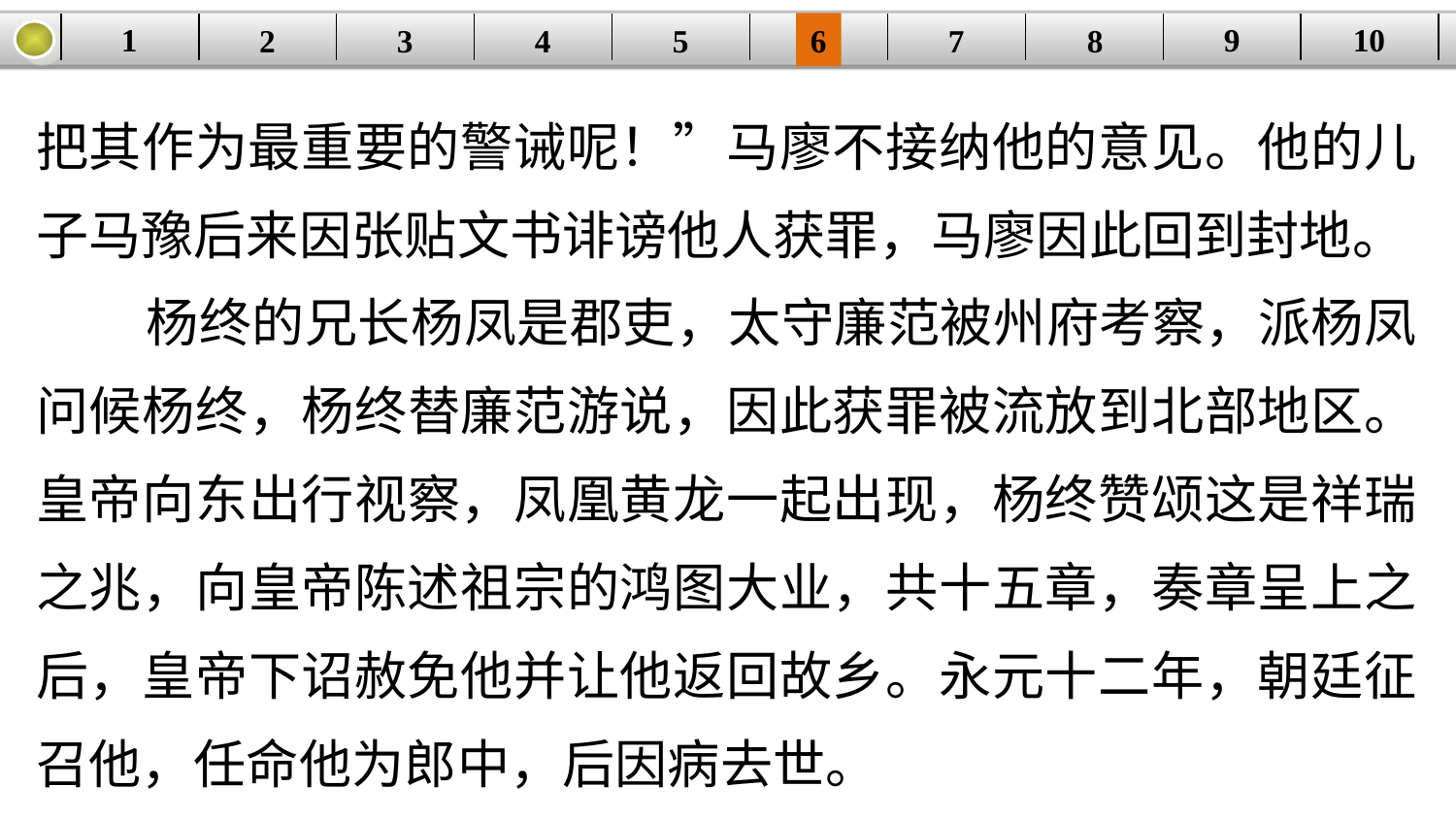

9
10
1
3
4
5
6
8
2
|  |  |  |  |  |  |  |  |  |  |
| --- | --- | --- | --- | --- | --- | --- | --- | --- | --- |
7

把其作为最重要的警诫呢！”马廖不接纳他的意见。他的儿子马豫后来因张贴文书诽谤他人获罪，马廖因此回到封地。
        杨终的兄长杨凤是郡吏，太守廉范被州府考察，派杨凤问候杨终，杨终替廉范游说，因此获罪被流放到北部地区。皇帝向东出行视察，凤凰黄龙一起出现，杨终赞颂这是祥瑞之兆，向皇帝陈述祖宗的鸿图大业，共十五章，奏章呈上之后，皇帝下诏赦免他并让他返回故乡。永元十二年，朝廷征召他，任命他为郎中，后因病去世。